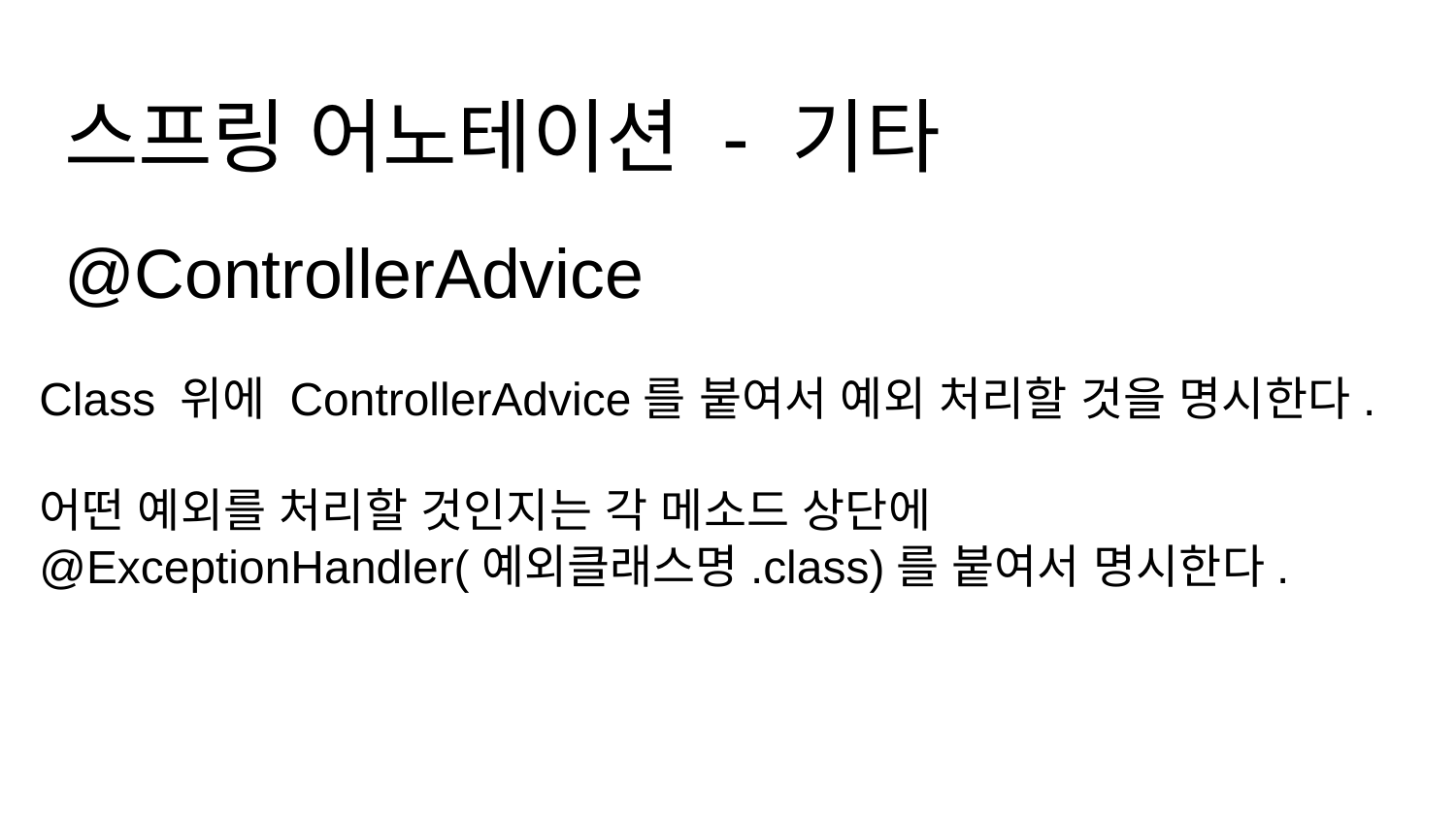

# 스프링 어노테이션 - 기타
@ControllerAdvice
Class 위에 ControllerAdvice를 붙여서 예외 처리할 것을 명시한다.

어떤 예외를 처리할 것인지는 각 메소드 상단에 @ExceptionHandler(예외클래스명.class)를 붙여서 명시한다.